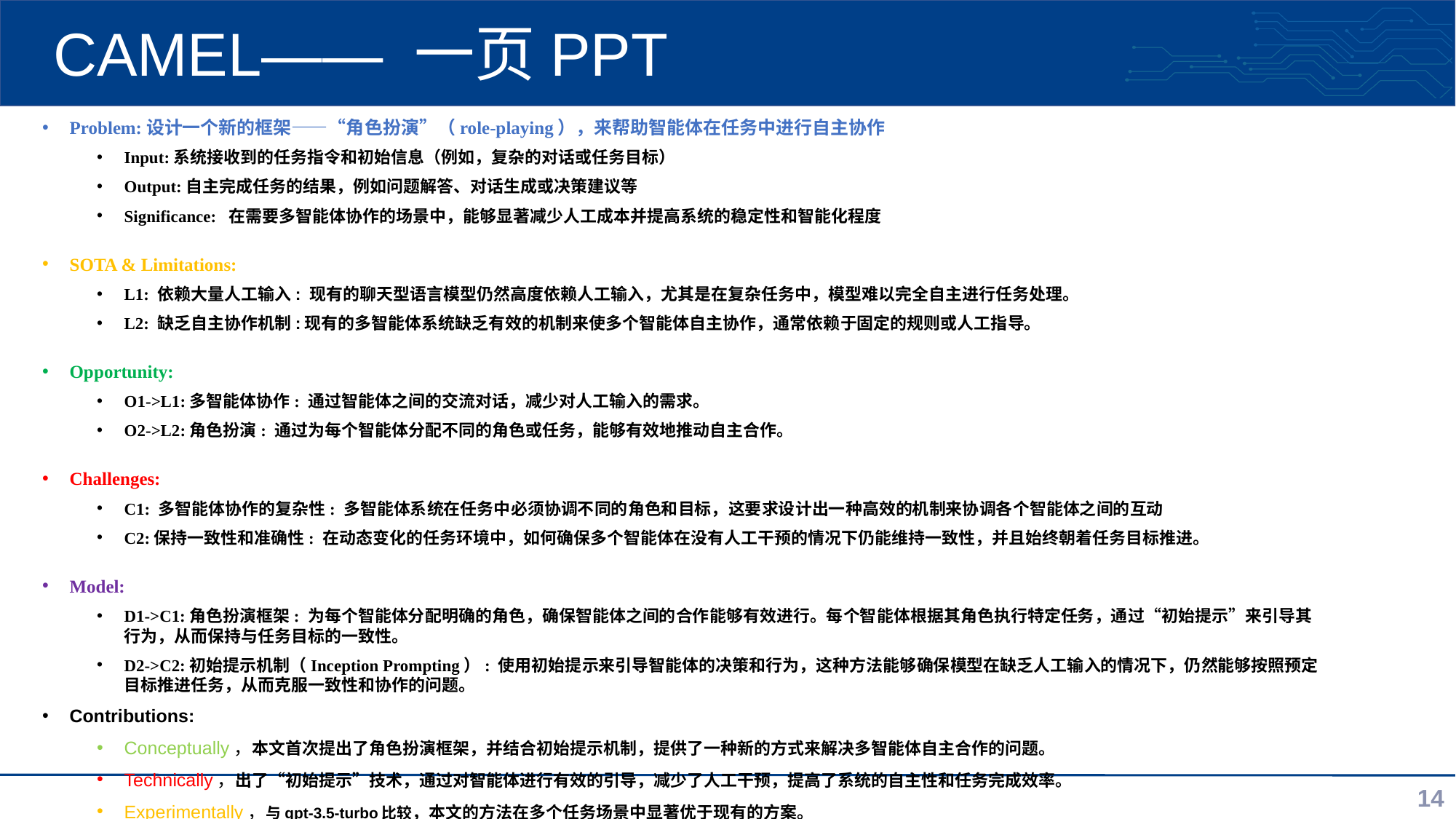

# CAMEL—— 一页PPT
Problem:设计一个新的框架——“角色扮演”（role-playing），来帮助智能体在任务中进行自主协作
Input:系统接收到的任务指令和初始信息（例如，复杂的对话或任务目标）
Output:自主完成任务的结果，例如问题解答、对话生成或决策建议等
Significance:  在需要多智能体协作的场景中，能够显著减少人工成本并提高系统的稳定性和智能化程度
SOTA & Limitations:
L1: 依赖大量人工输入: 现有的聊天型语言模型仍然高度依赖人工输入，尤其是在复杂任务中，模型难以完全自主进行任务处理。
L2: 缺乏自主协作机制:现有的多智能体系统缺乏有效的机制来使多个智能体自主协作，通常依赖于固定的规则或人工指导。
Opportunity:
O1->L1:多智能体协作: 通过智能体之间的交流对话，减少对人工输入的需求。
O2->L2:角色扮演: 通过为每个智能体分配不同的角色或任务，能够有效地推动自主合作。
Challenges:
C1: 多智能体协作的复杂性: 多智能体系统在任务中必须协调不同的角色和目标，这要求设计出一种高效的机制来协调各个智能体之间的互动
C2:保持一致性和准确性: 在动态变化的任务环境中，如何确保多个智能体在没有人工干预的情况下仍能维持一致性，并且始终朝着任务目标推进。
Model:
D1->C1:角色扮演框架: 为每个智能体分配明确的角色，确保智能体之间的合作能够有效进行。每个智能体根据其角色执行特定任务，通过“初始提示”来引导其行为，从而保持与任务目标的一致性。
D2->C2:初始提示机制（Inception Prompting）: 使用初始提示来引导智能体的决策和行为，这种方法能够确保模型在缺乏人工输入的情况下，仍然能够按照预定目标推进任务，从而克服一致性和协作的问题。
Contributions:
Conceptually，本文首次提出了角色扮演框架，并结合初始提示机制，提供了一种新的方式来解决多智能体自主合作的问题。
Technically，出了“初始提示”技术，通过对智能体进行有效的引导，减少了人工干预，提高了系统的自主性和任务完成效率。
Experimentally，与gpt-3.5-turbo比较，本文的方法在多个任务场景中显著优于现有的方案。
14